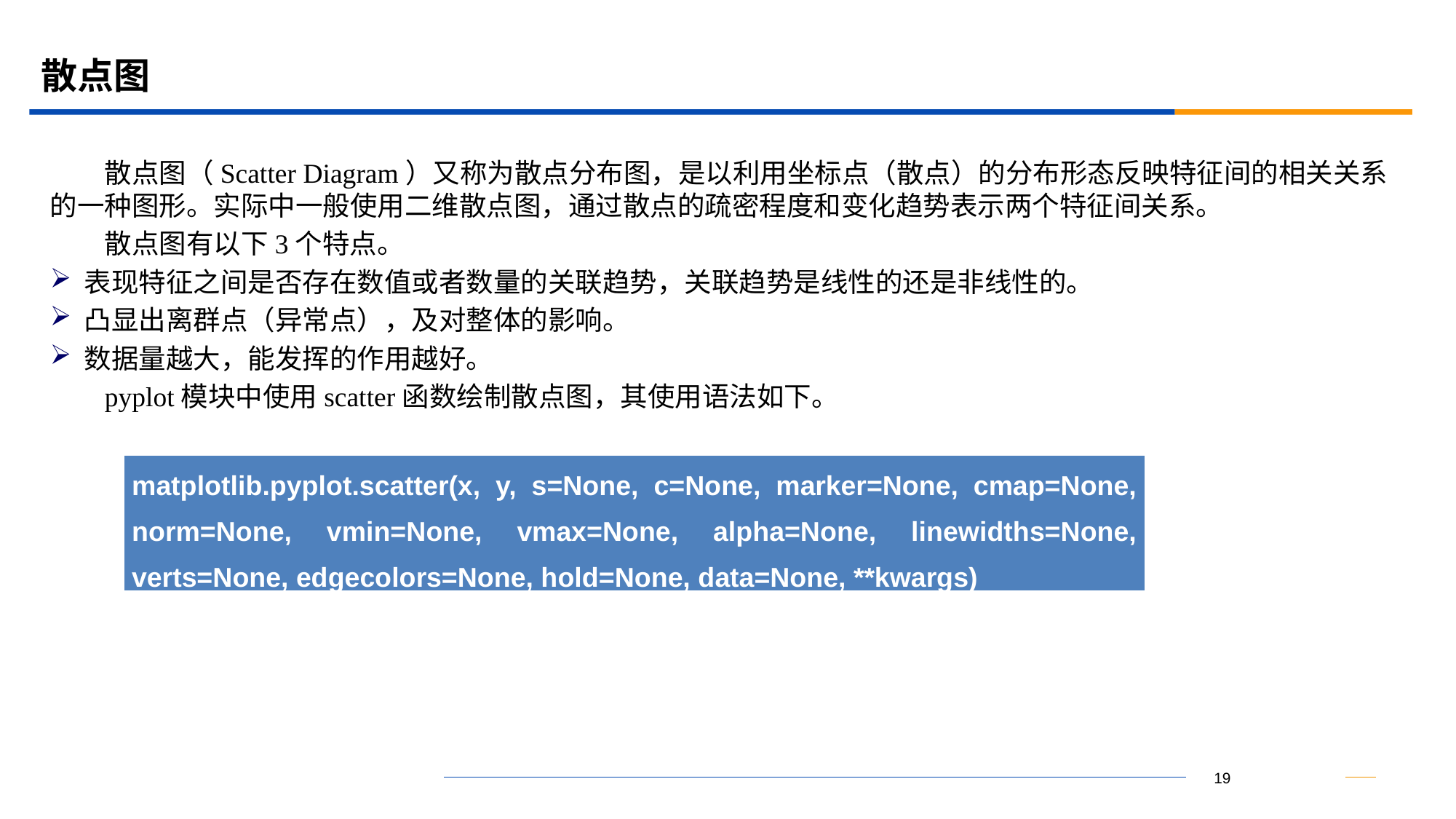

# 散点图
散点图（Scatter Diagram）又称为散点分布图，是以利用坐标点（散点）的分布形态反映特征间的相关关系的一种图形。实际中一般使用二维散点图，通过散点的疏密程度和变化趋势表示两个特征间关系。
散点图有以下3个特点。
表现特征之间是否存在数值或者数量的关联趋势，关联趋势是线性的还是非线性的。
凸显出离群点（异常点），及对整体的影响。
数据量越大，能发挥的作用越好。
pyplot模块中使用scatter函数绘制散点图，其使用语法如下。
| matplotlib.pyplot.scatter(x, y, s=None, c=None, marker=None, cmap=None, norm=None, vmin=None, vmax=None, alpha=None, linewidths=None, verts=None, edgecolors=None, hold=None, data=None, \*\*kwargs) |
| --- |